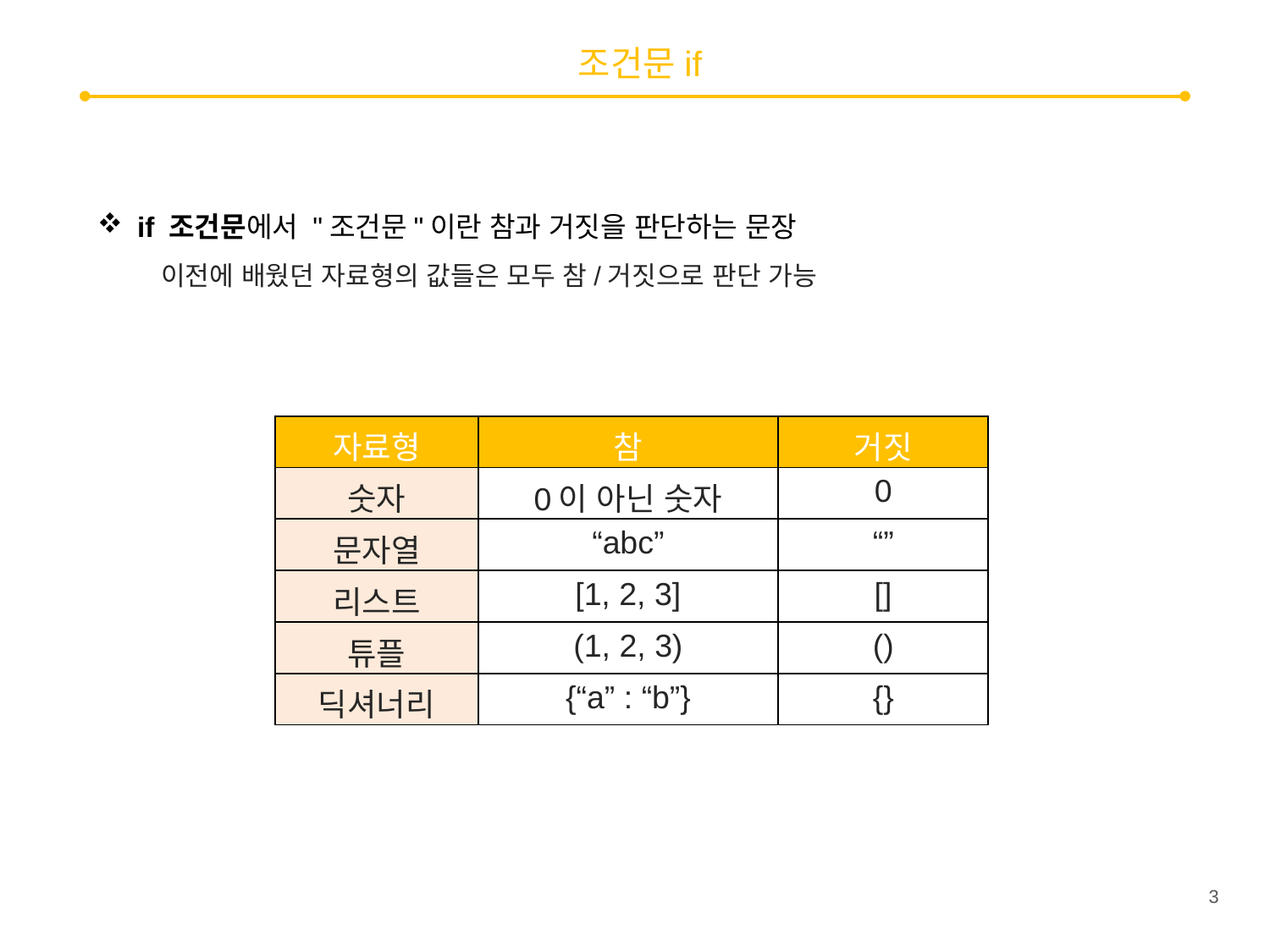

# 조건문if
if 조건문에서 "조건문"이란 참과 거짓을 판단하는 문장
이전에 배웠던 자료형의 값들은 모두 참/거짓으로 판단 가능
| 자료형 | 참 | 거짓 |
| --- | --- | --- |
| 숫자 | 0이 아닌 숫자 | 0 |
| 문자열 | “abc” | “” |
| 리스트 | [1, 2, 3] | [] |
| 튜플 | (1, 2, 3) | () |
| 딕셔너리 | {“a” : “b”} | {} |